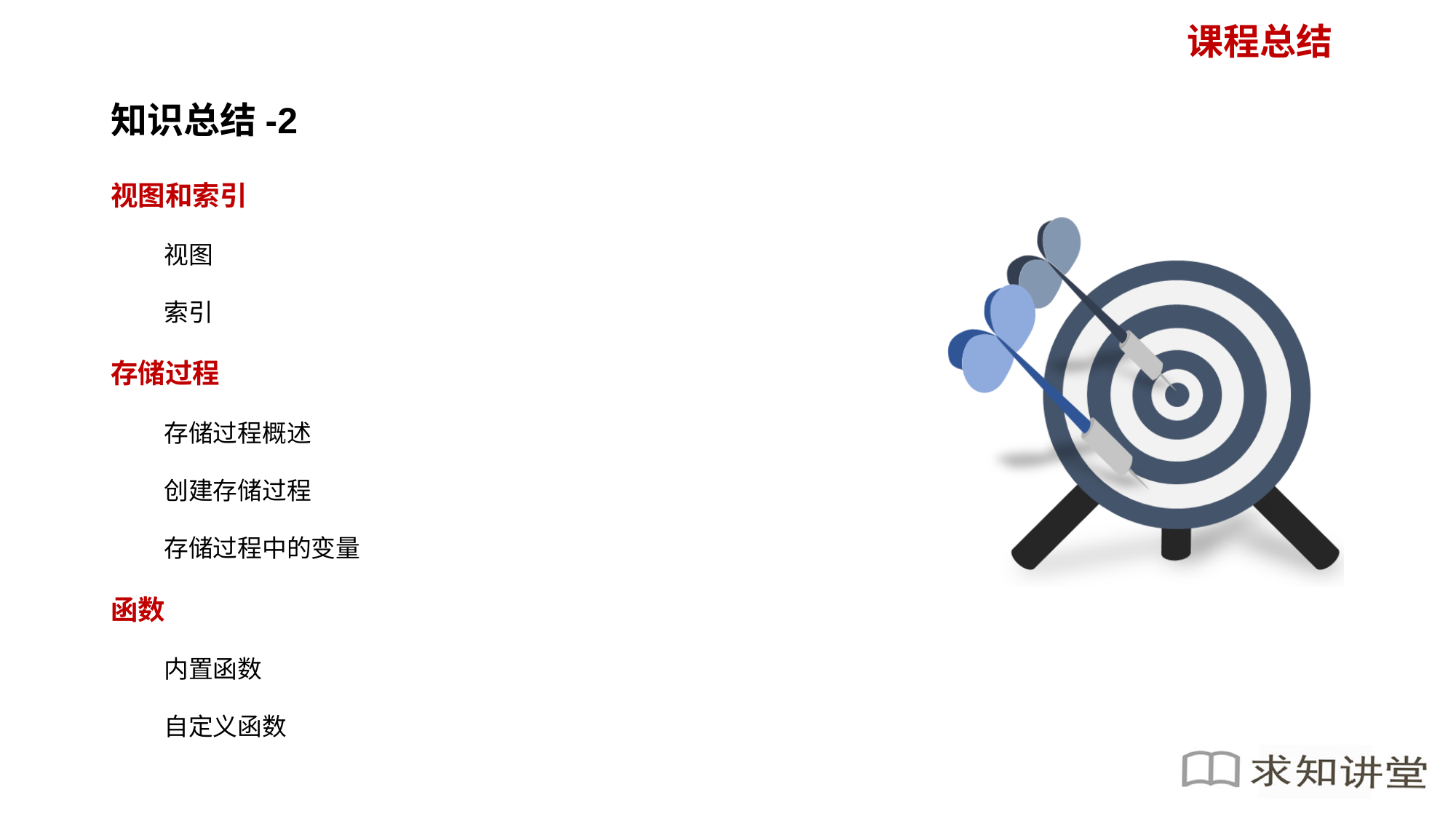

知识总结-2
视图和索引
视图
索引
存储过程
存储过程概述
创建存储过程
存储过程中的变量
函数
内置函数
自定义函数